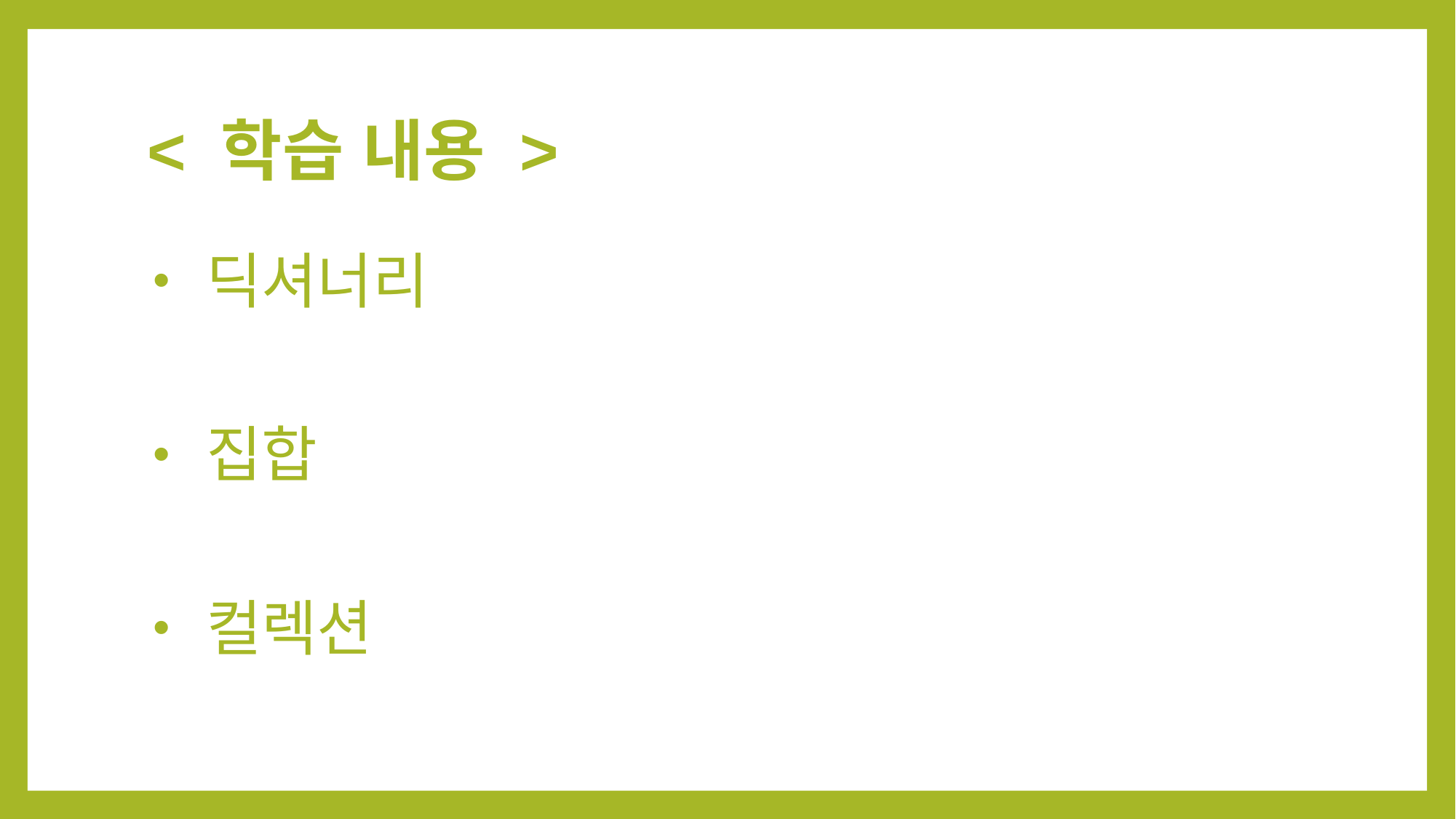

# < 학습 내용 >
 딕셔너리

 집합

 컬렉션